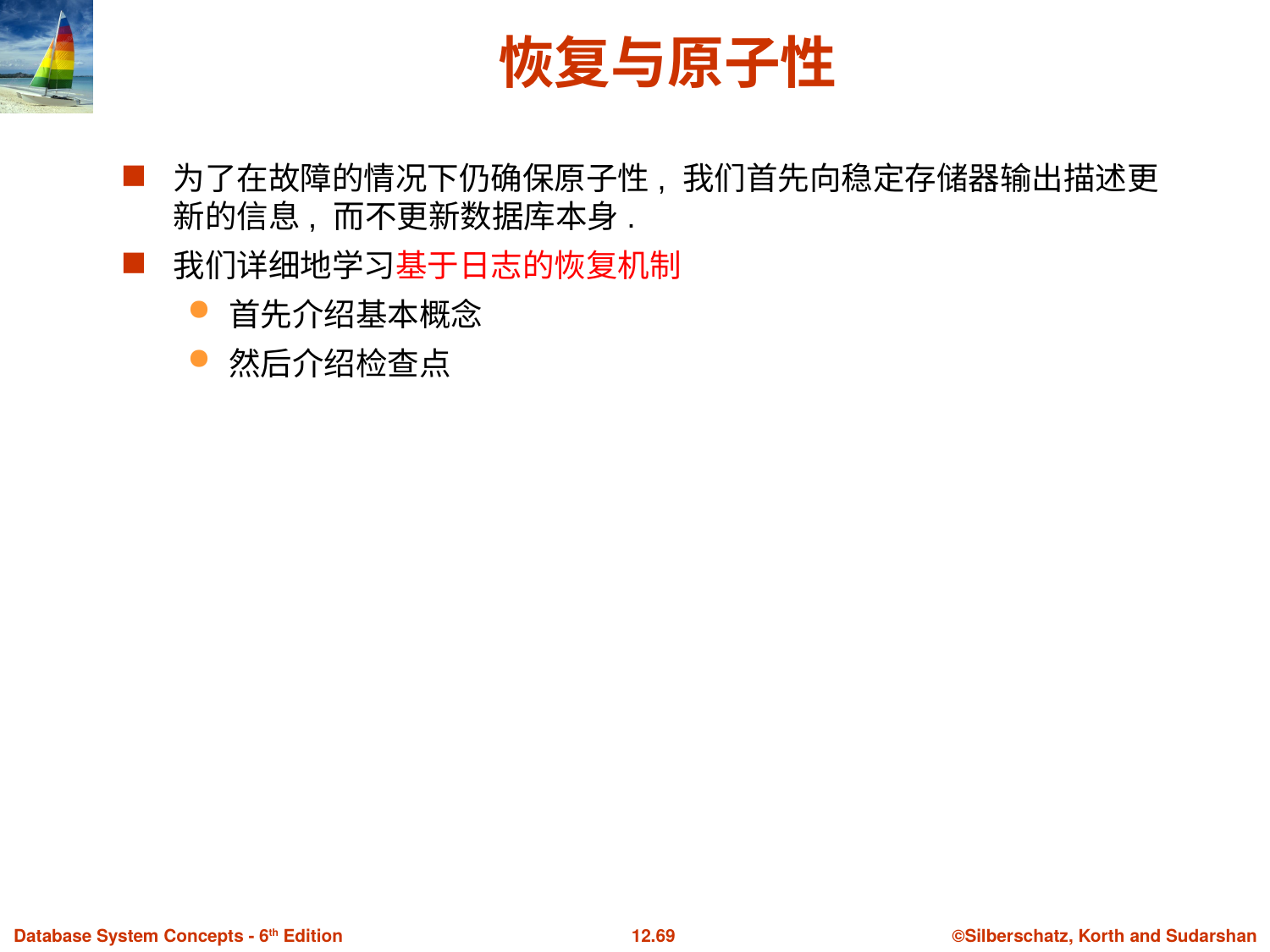

# 恢复与原子性
为了在故障的情况下仍确保原子性, 我们首先向稳定存储器输出描述更新的信息, 而不更新数据库本身.
我们详细地学习基于日志的恢复机制
首先介绍基本概念
然后介绍检查点